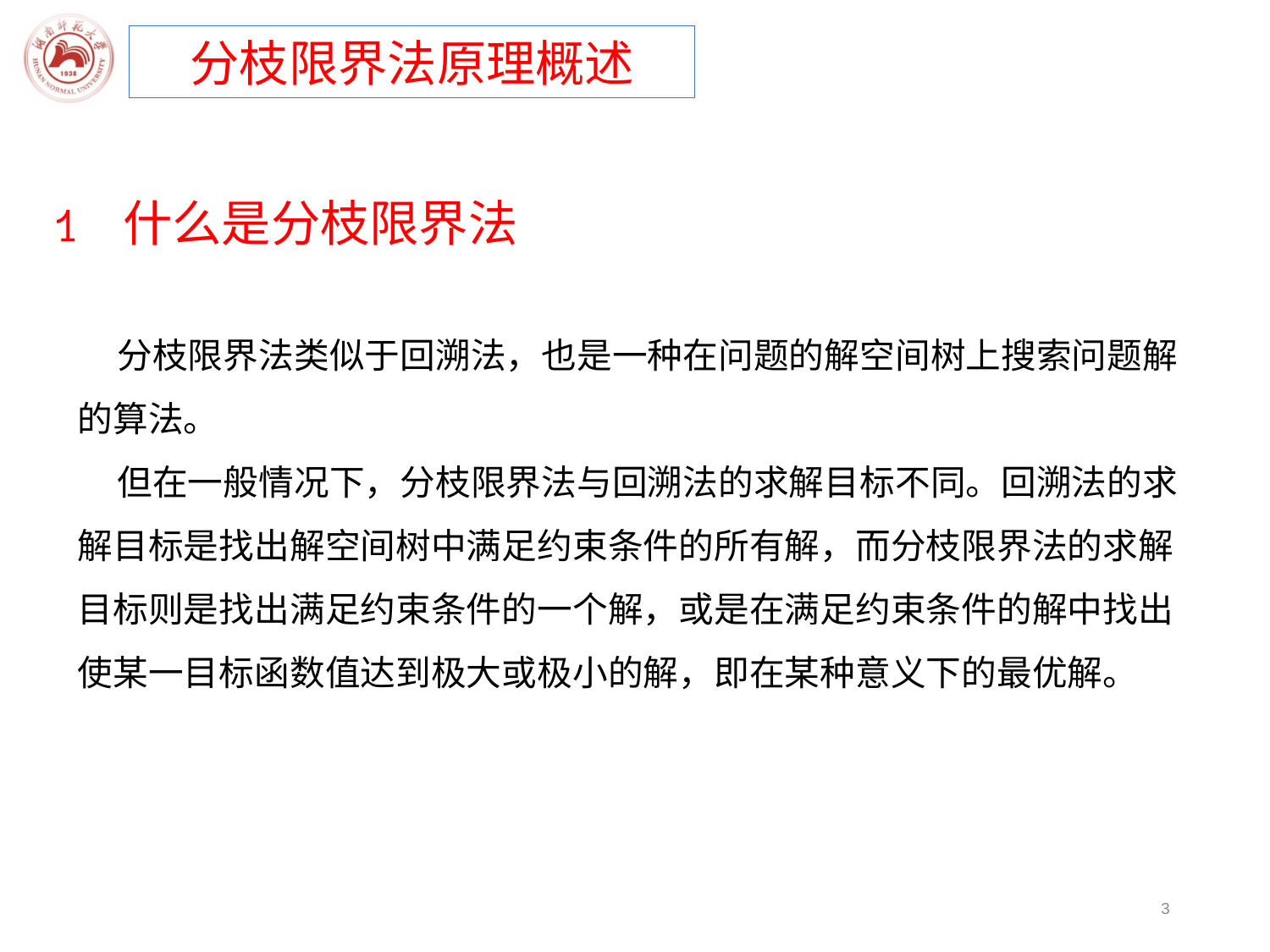

分枝限界法原理概述
1 什么是分枝限界法
    分枝限界法类似于回溯法，也是一种在问题的解空间树上搜索问题解的算法。
    但在一般情况下，分枝限界法与回溯法的求解目标不同。回溯法的求解目标是找出解空间树中满足约束条件的所有解，而分枝限界法的求解目标则是找出满足约束条件的一个解，或是在满足约束条件的解中找出使某一目标函数值达到极大或极小的解，即在某种意义下的最优解。

3